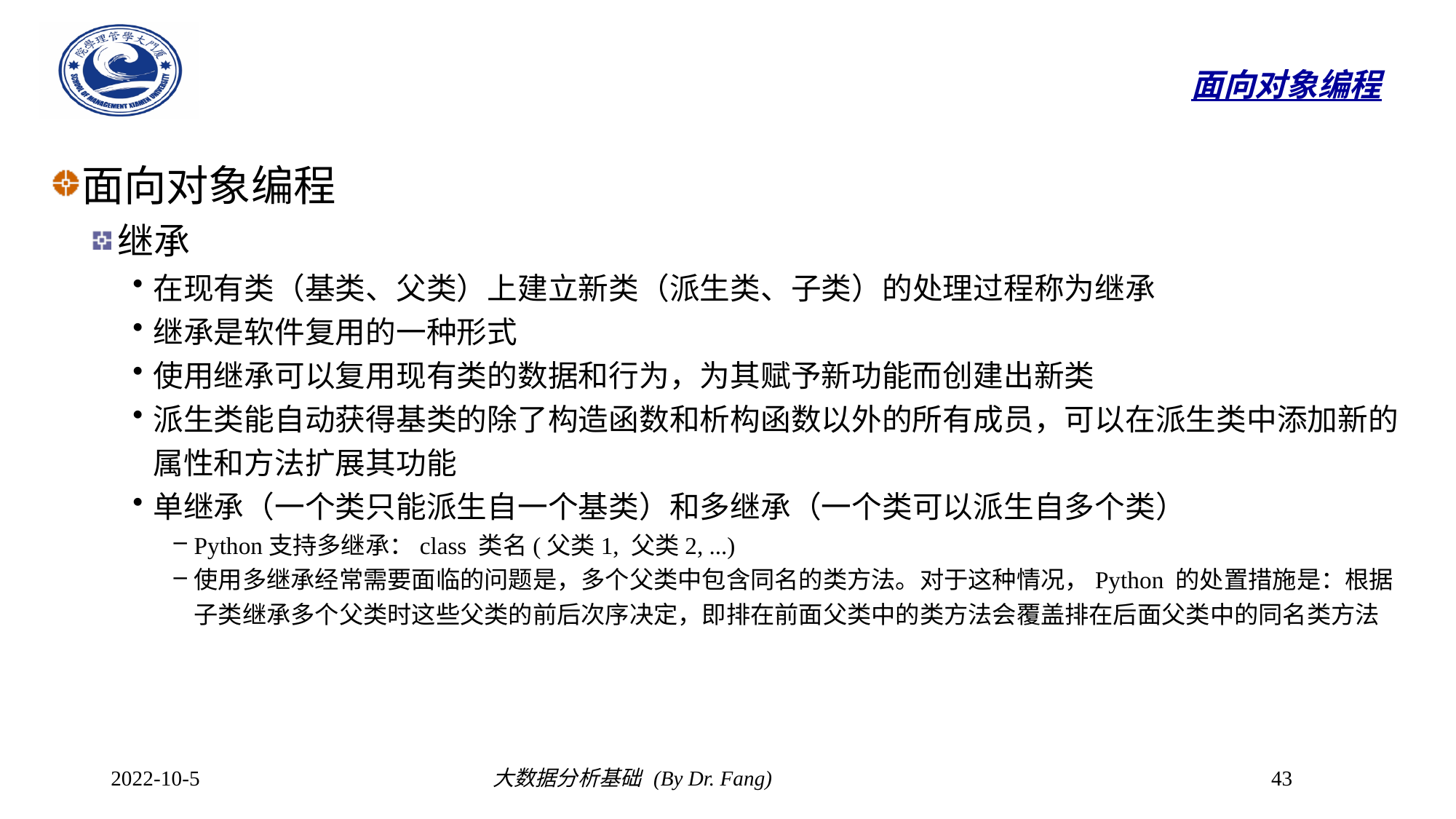

# 面向对象编程
面向对象编程
继承
在现有类（基类、父类）上建立新类（派生类、子类）的处理过程称为继承
继承是软件复用的一种形式
使用继承可以复用现有类的数据和行为，为其赋予新功能而创建出新类
派生类能自动获得基类的除了构造函数和析构函数以外的所有成员，可以在派生类中添加新的属性和方法扩展其功能
单继承（一个类只能派生自一个基类）和多继承（一个类可以派生自多个类）
Python支持多继承：class 类名(父类1, 父类2, ...)
使用多继承经常需要面临的问题是，多个父类中包含同名的类方法。对于这种情况，Python 的处置措施是：根据子类继承多个父类时这些父类的前后次序决定，即排在前面父类中的类方法会覆盖排在后面父类中的同名类方法
2022-10-5
大数据分析基础 (By Dr. Fang)
43